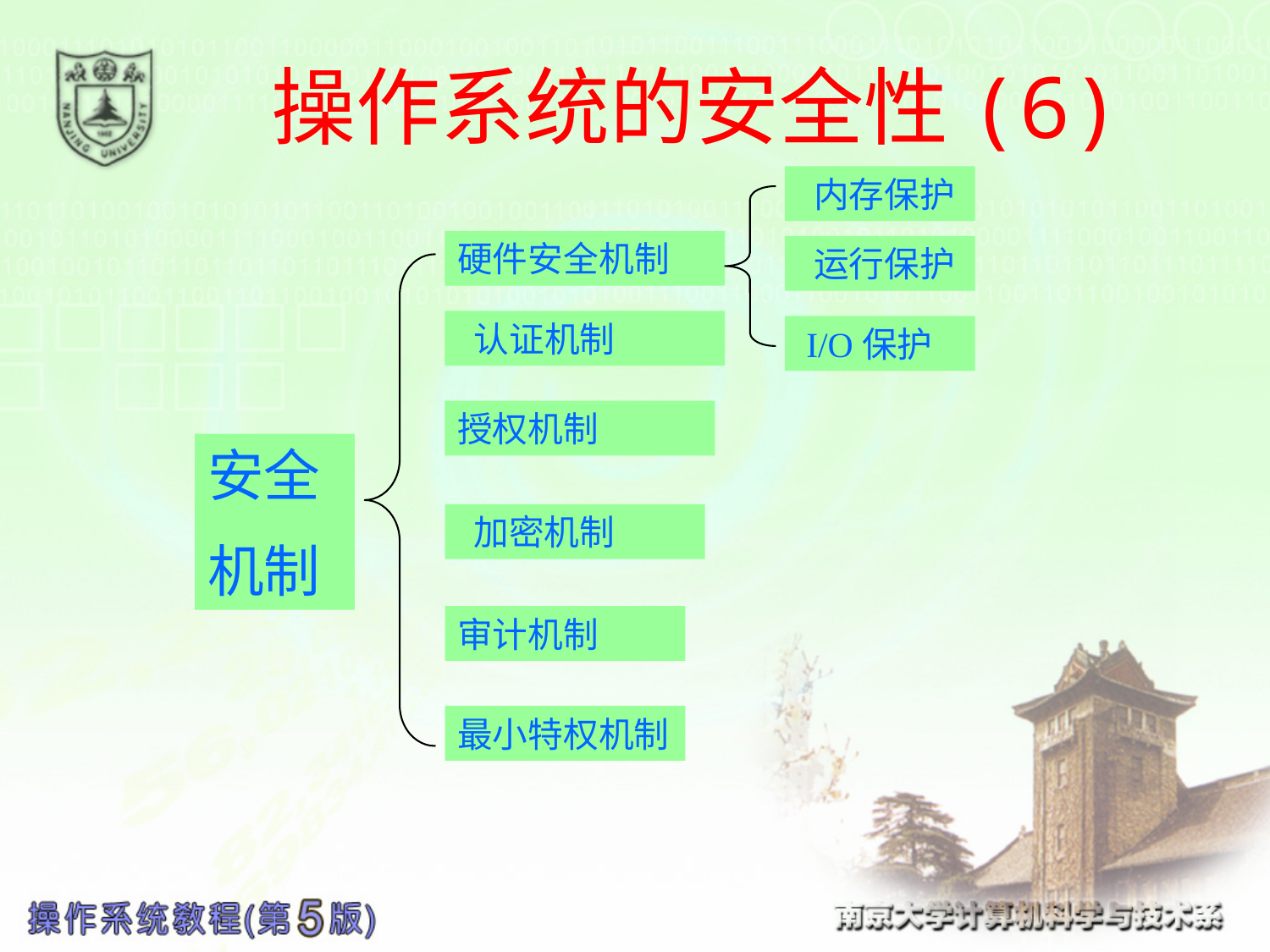

# 操作系统的安全性(6)
 内存保护

硬件安全机制
 运行保护

 认证机制
 I/O保护
授权机制
安全
机制
 加密机制
审计机制
最小特权机制